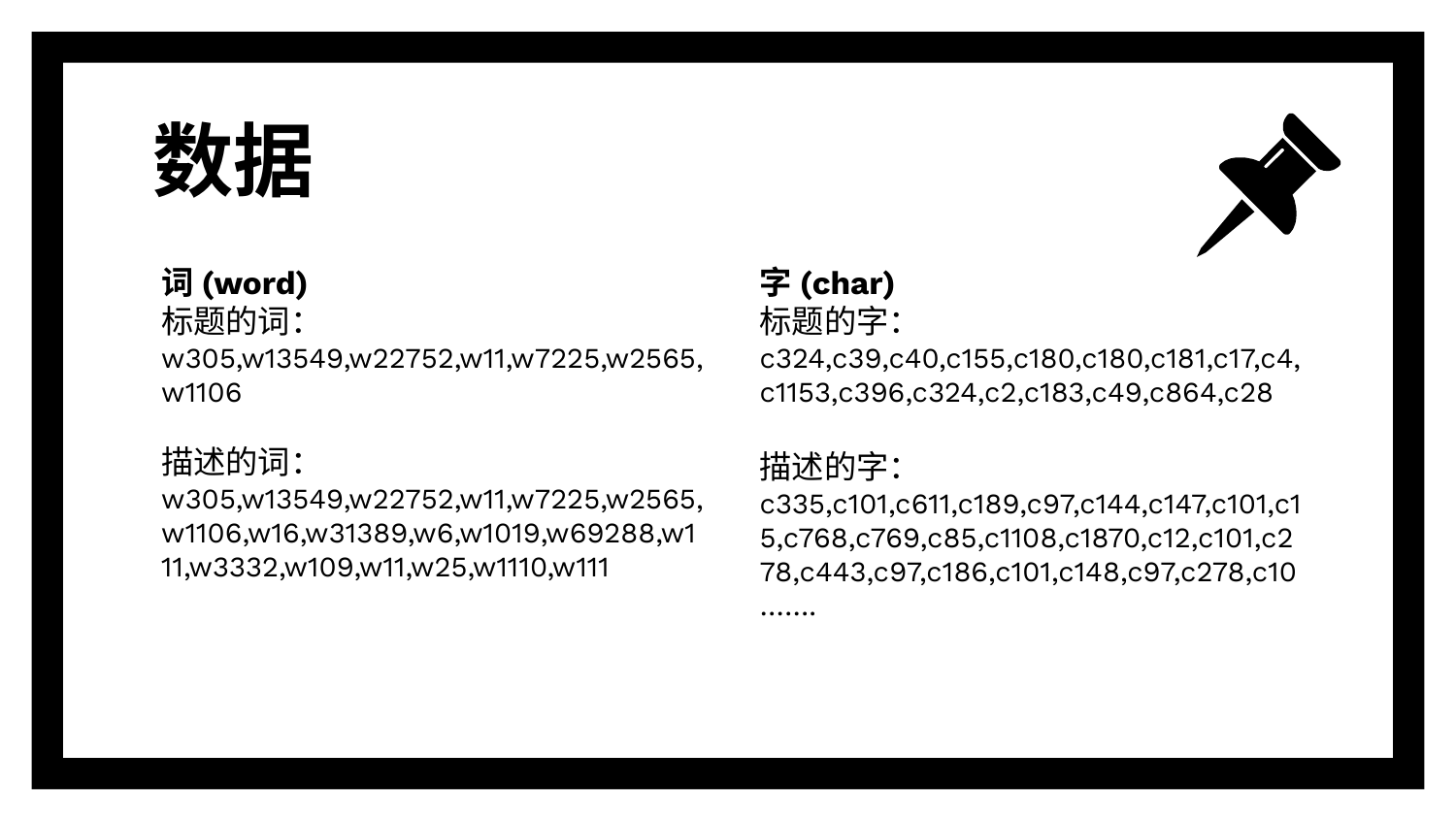

# 数据
词(word)
标题的词：
w305,w13549,w22752,w11,w7225,w2565,w1106

描述的词：
w305,w13549,w22752,w11,w7225,w2565,w1106,w16,w31389,w6,w1019,w69288,w111,w3332,w109,w11,w25,w1110,w111
字(char)
标题的字：
c324,c39,c40,c155,c180,c180,c181,c17,c4,c1153,c396,c324,c2,c183,c49,c864,c28

描述的字：c335,c101,c611,c189,c97,c144,c147,c101,c15,c768,c769,c85,c1108,c1870,c12,c101,c278,c443,c97,c186,c101,c148,c97,c278,c10…….
3